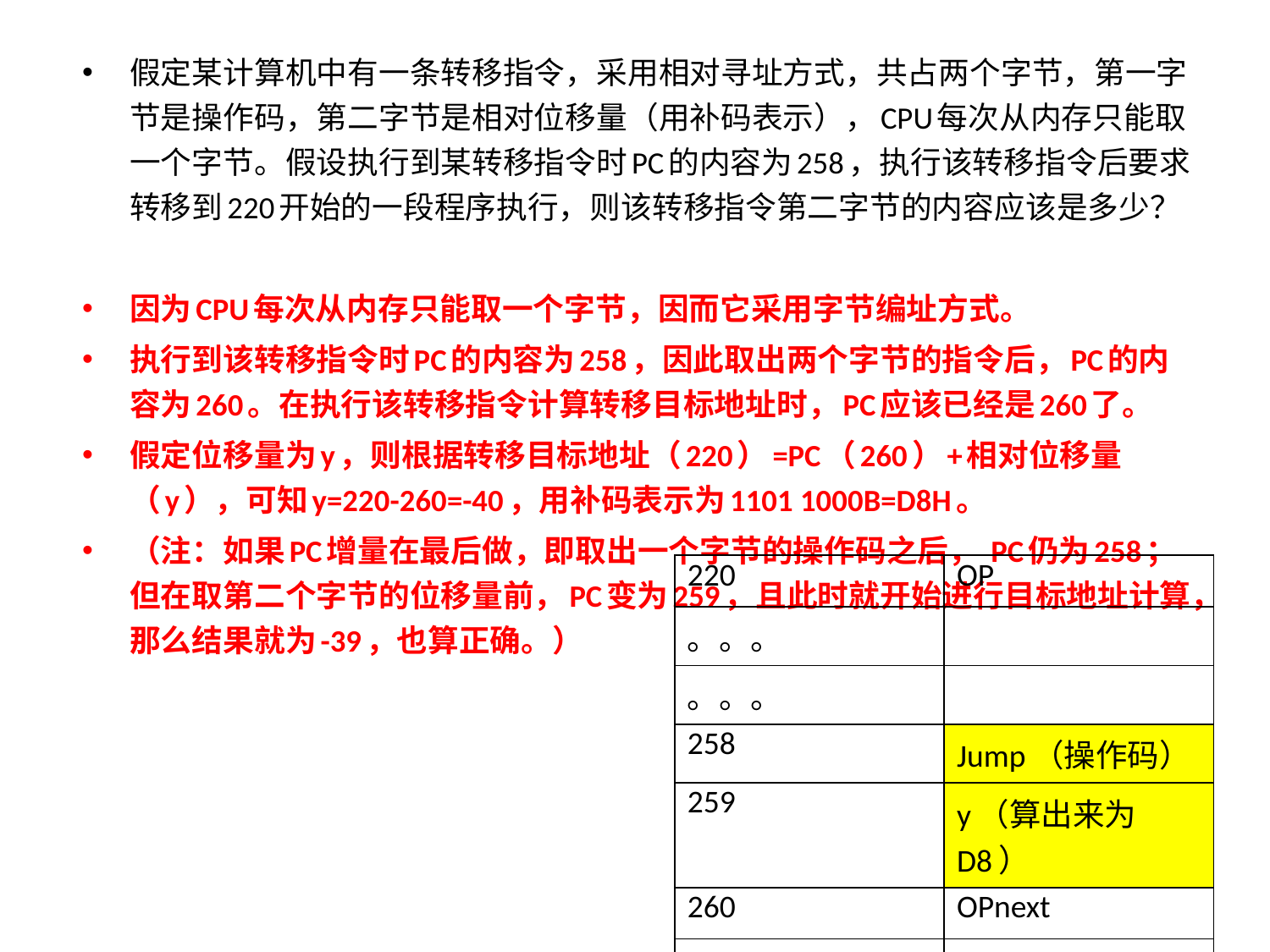

假定某计算机中有一条转移指令，采用相对寻址方式，共占两个字节，第一字节是操作码，第二字节是相对位移量（用补码表示），CPU每次从内存只能取一个字节。假设执行到某转移指令时PC的内容为258，执行该转移指令后要求转移到220开始的一段程序执行，则该转移指令第二字节的内容应该是多少？

因为CPU每次从内存只能取一个字节，因而它采用字节编址方式。
执行到该转移指令时PC的内容为258，因此取出两个字节的指令后，PC的内容为260。在执行该转移指令计算转移目标地址时，PC应该已经是260了。
假定位移量为y，则根据转移目标地址（220）=PC（260）+相对位移量（y），可知y=220-260=-40，用补码表示为1101 1000B=D8H。
（注：如果PC增量在最后做，即取出一个字节的操作码之后， PC仍为258；但在取第二个字节的位移量前，PC变为259，且此时就开始进行目标地址计算，那么结果就为-39，也算正确。）

| 220 | OP |
| --- | --- |
| 。。。 |  |
| 。。。 |  |
| 258 | Jump（操作码） |
| 259 | y（算出来为D8） |
| 260 | OPnext |
| 。。。 |  |